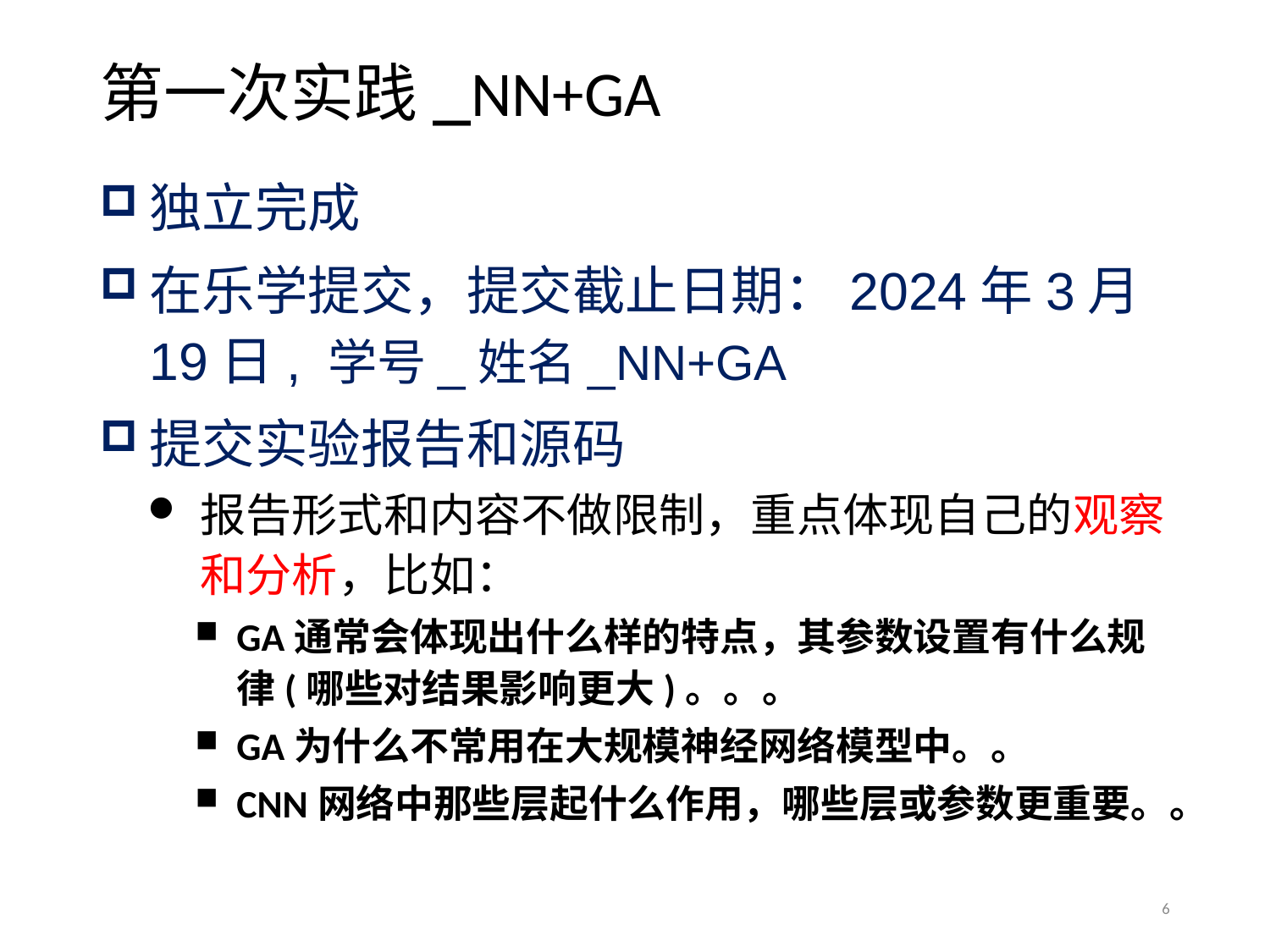

# 第一次实践_NN+GA
独立完成
在乐学提交，提交截止日期：2024年3月19日, 学号_姓名_NN+GA
提交实验报告和源码
报告形式和内容不做限制，重点体现自己的观察和分析，比如：
GA通常会体现出什么样的特点，其参数设置有什么规律(哪些对结果影响更大)。。。
GA为什么不常用在大规模神经网络模型中。。
CNN网络中那些层起什么作用，哪些层或参数更重要。。

6